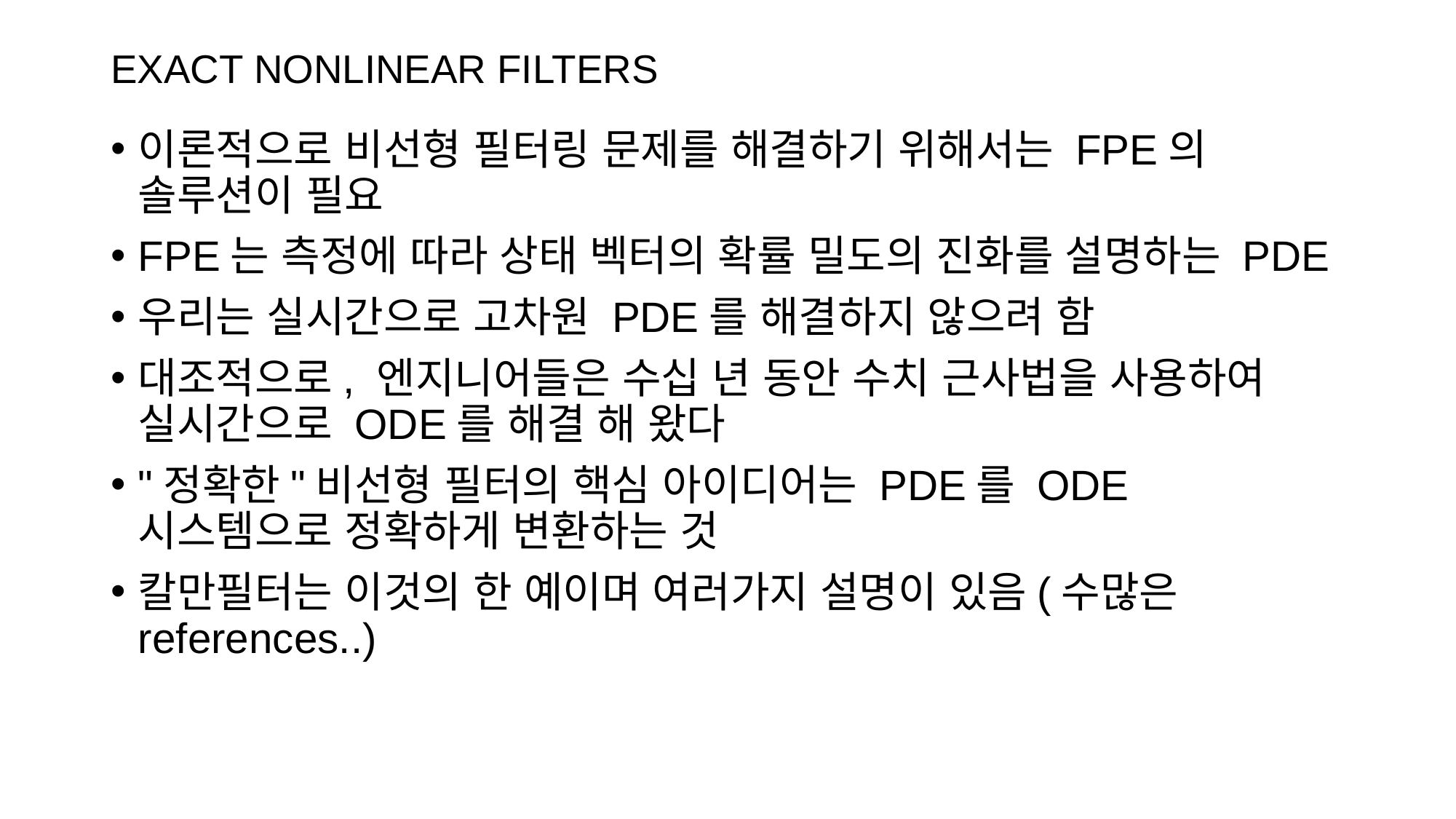

# EXACT NONLINEAR FILTERS
이론적으로 비선형 필터링 문제를 해결하기 위해서는 FPE의 솔루션이 필요
FPE는 측정에 따라 상태 벡터의 확률 밀도의 진화를 설명하는 PDE
우리는 실시간으로 고차원 PDE를 해결하지 않으려 함
대조적으로, 엔지니어들은 수십 년 동안 수치 근사법을 사용하여 실시간으로 ODE를 해결 해 왔다
"정확한"비선형 필터의 핵심 아이디어는 PDE를 ODE 시스템으로 정확하게 변환하는 것
칼만필터는 이것의 한 예이며 여러가지 설명이 있음(수많은 references..)